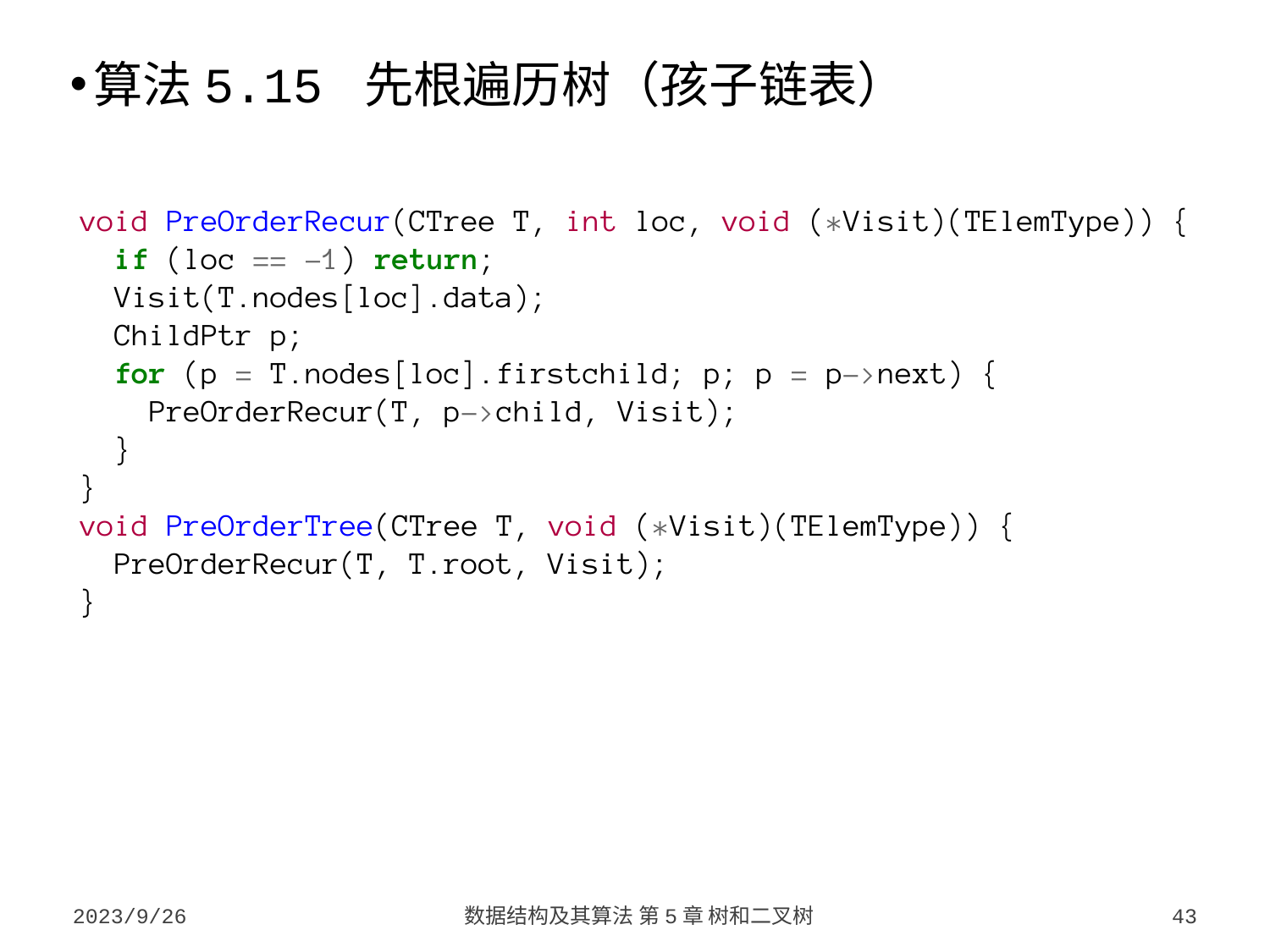

算法5.15 先根遍历树（孩子链表）
void PreOrderRecur(CTree T, int loc, void (*Visit)(TElemType)) {
  if (loc == -1) return;
  Visit(T.nodes[loc].data);
  ChildPtr p;
  for (p = T.nodes[loc].firstchild; p; p = p->next) {
    PreOrderRecur(T, p->child, Visit);
  }
}
void PreOrderTree(CTree T, void (*Visit)(TElemType)) {
  PreOrderRecur(T, T.root, Visit);
}
2023/9/26
数据结构及其算法 第5章 树和二叉树
43